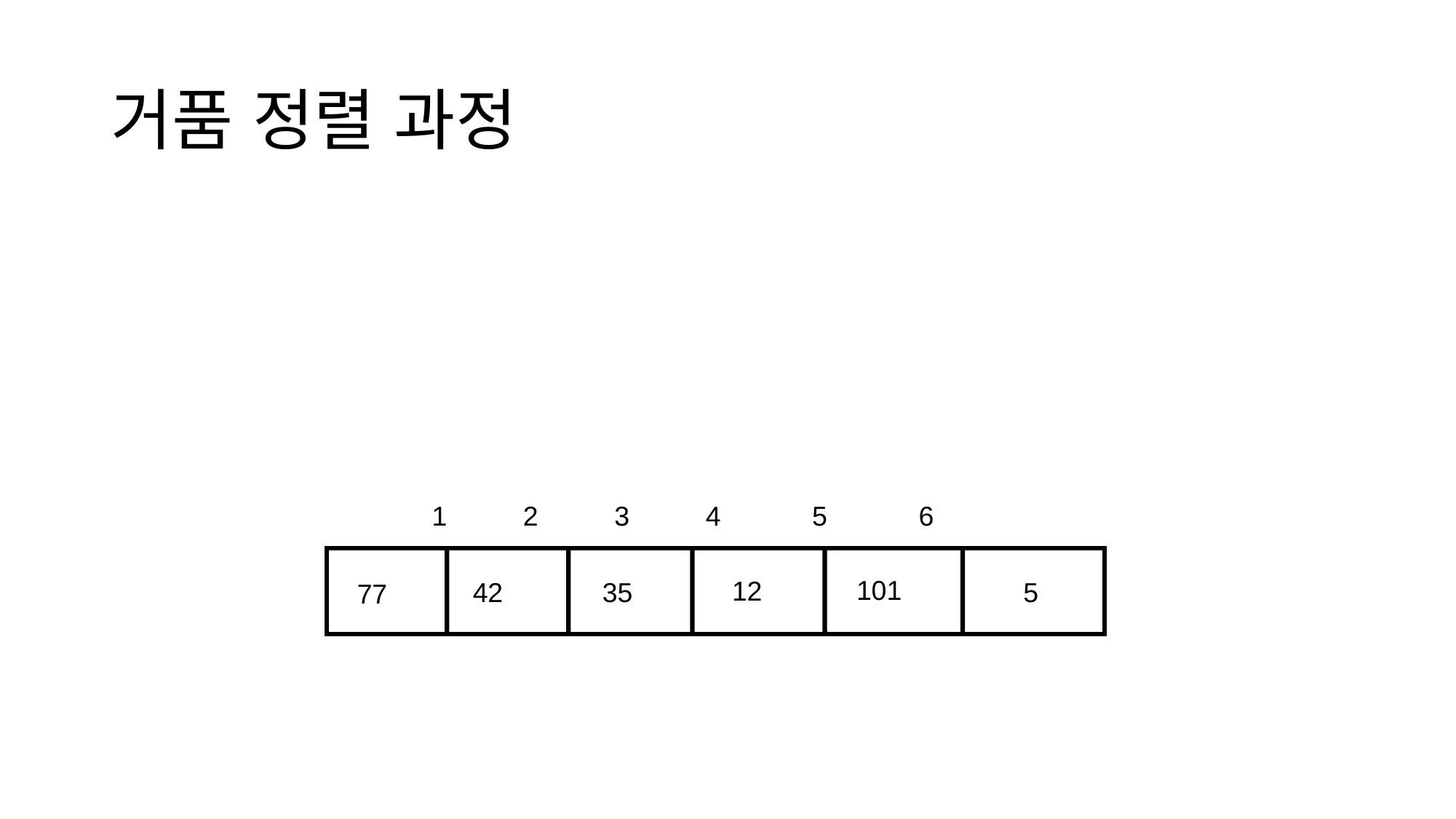

# 거품 정렬 과정

1          2          3          4            5            6

101
12
42
35
5
77